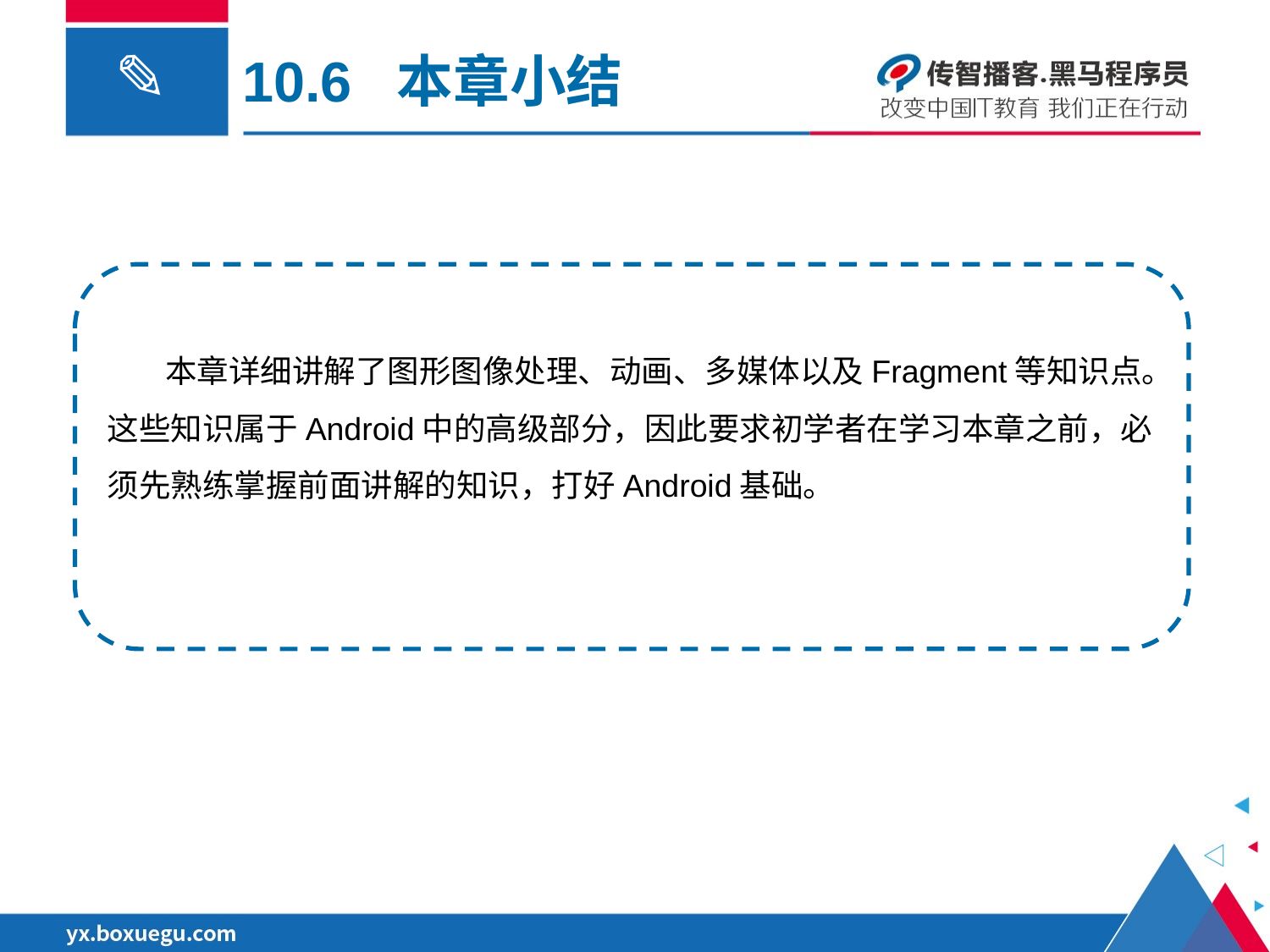

10.6  本章小结

       本章详细讲解了图形图像处理、动画、多媒体以及Fragment等知识点。这些知识属于Android中的高级部分，因此要求初学者在学习本章之前，必须先熟练掌握前面讲解的知识，打好Android基础。